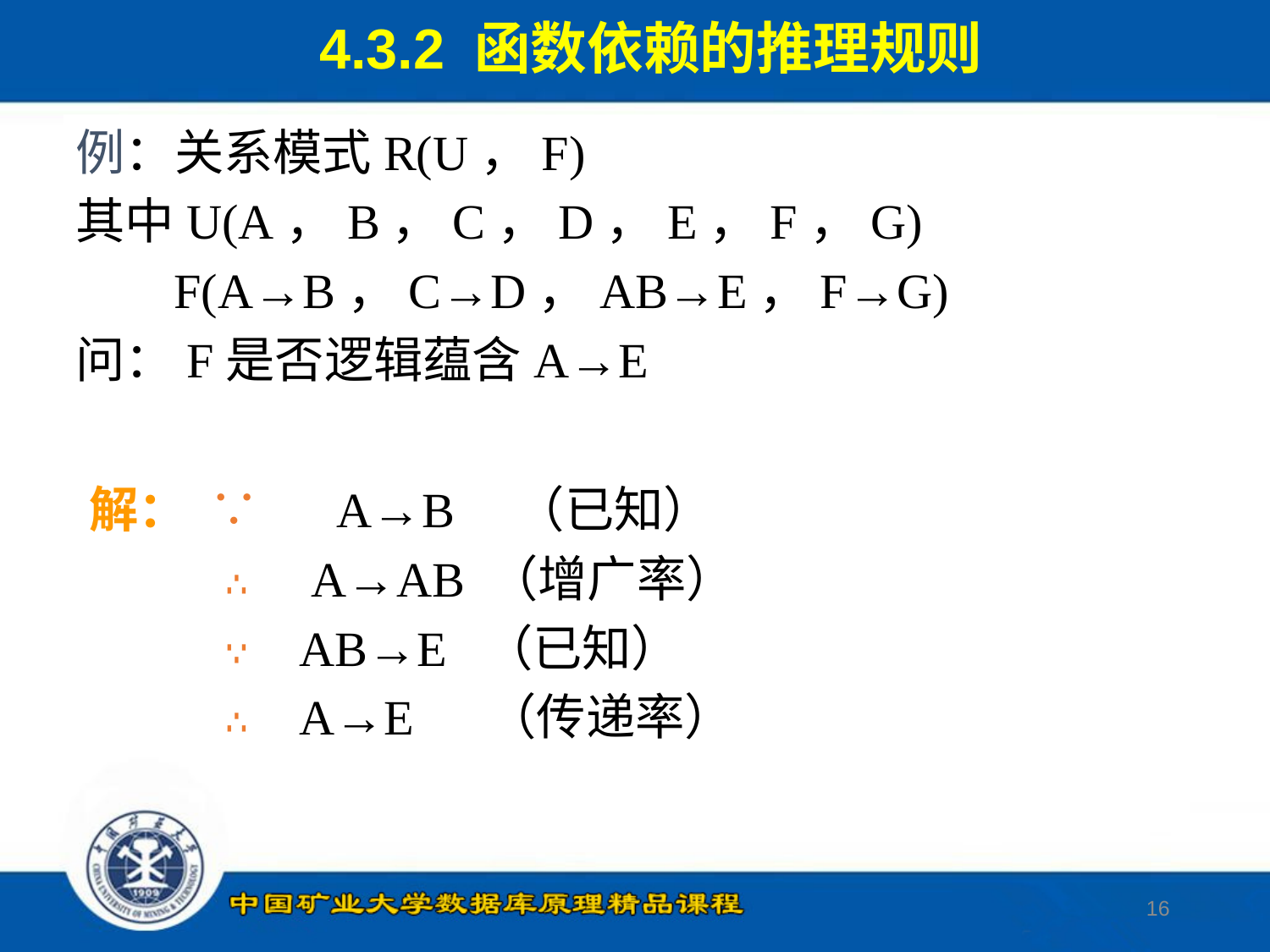

4.3.2 函数依赖的推理规则
例：关系模式R(U，F)
其中U(A，B，C，D，E，F，G)
        F(A→B，C→D，AB→E，F→G)
问：F是否逻辑蕴含A→E
解：  ∵      A→B    （已知）
           ∴     A→AB （增广率）
           ∵    AB→E  （已知）
           ∴    A→E     （传递率）
16